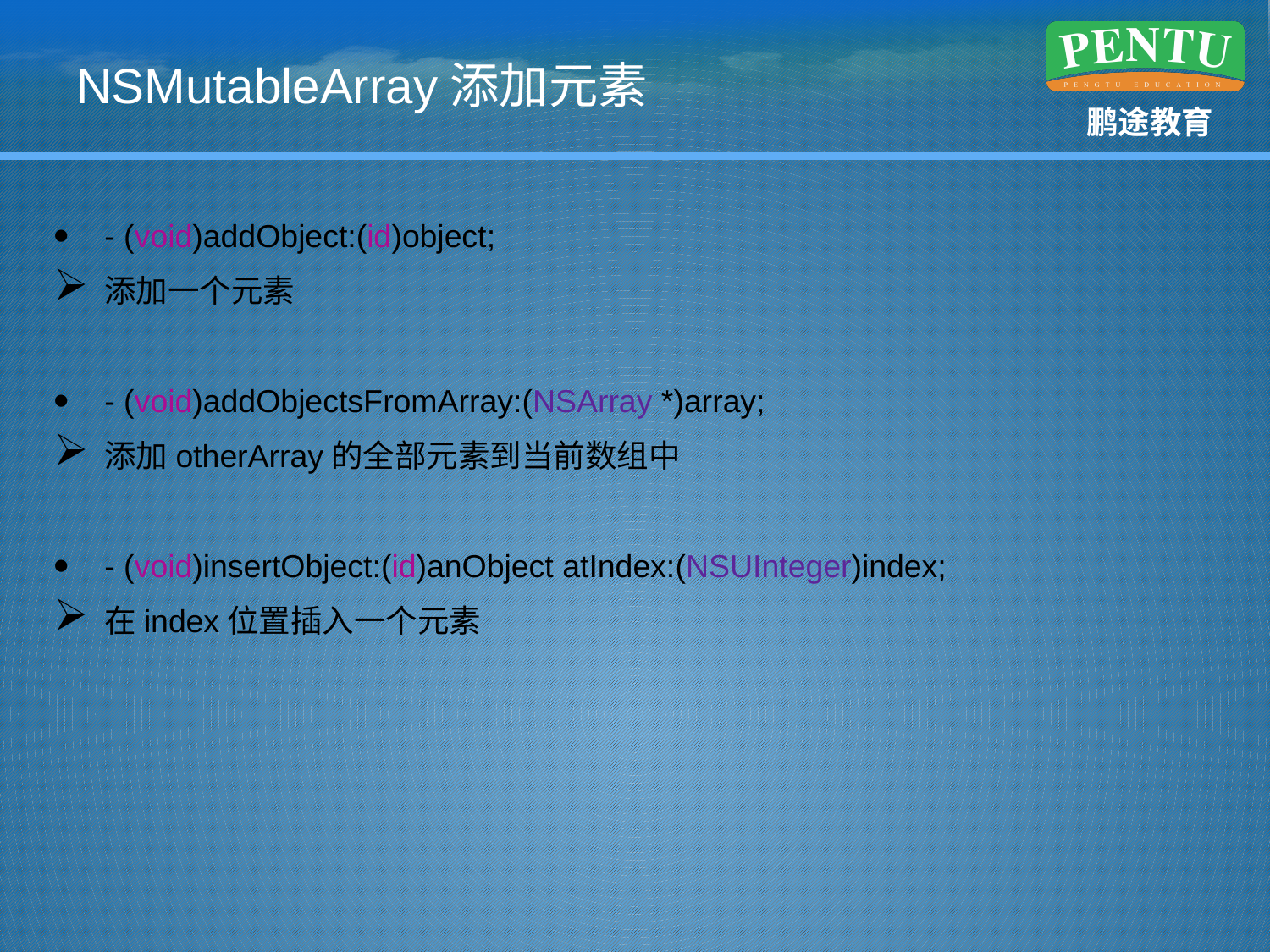

# NSMutableArray添加元素
- (void)addObject:(id)object;
添加一个元素

- (void)addObjectsFromArray:(NSArray *)array;
添加otherArray的全部元素到当前数组中

- (void)insertObject:(id)anObject atIndex:(NSUInteger)index;
在index位置插入一个元素